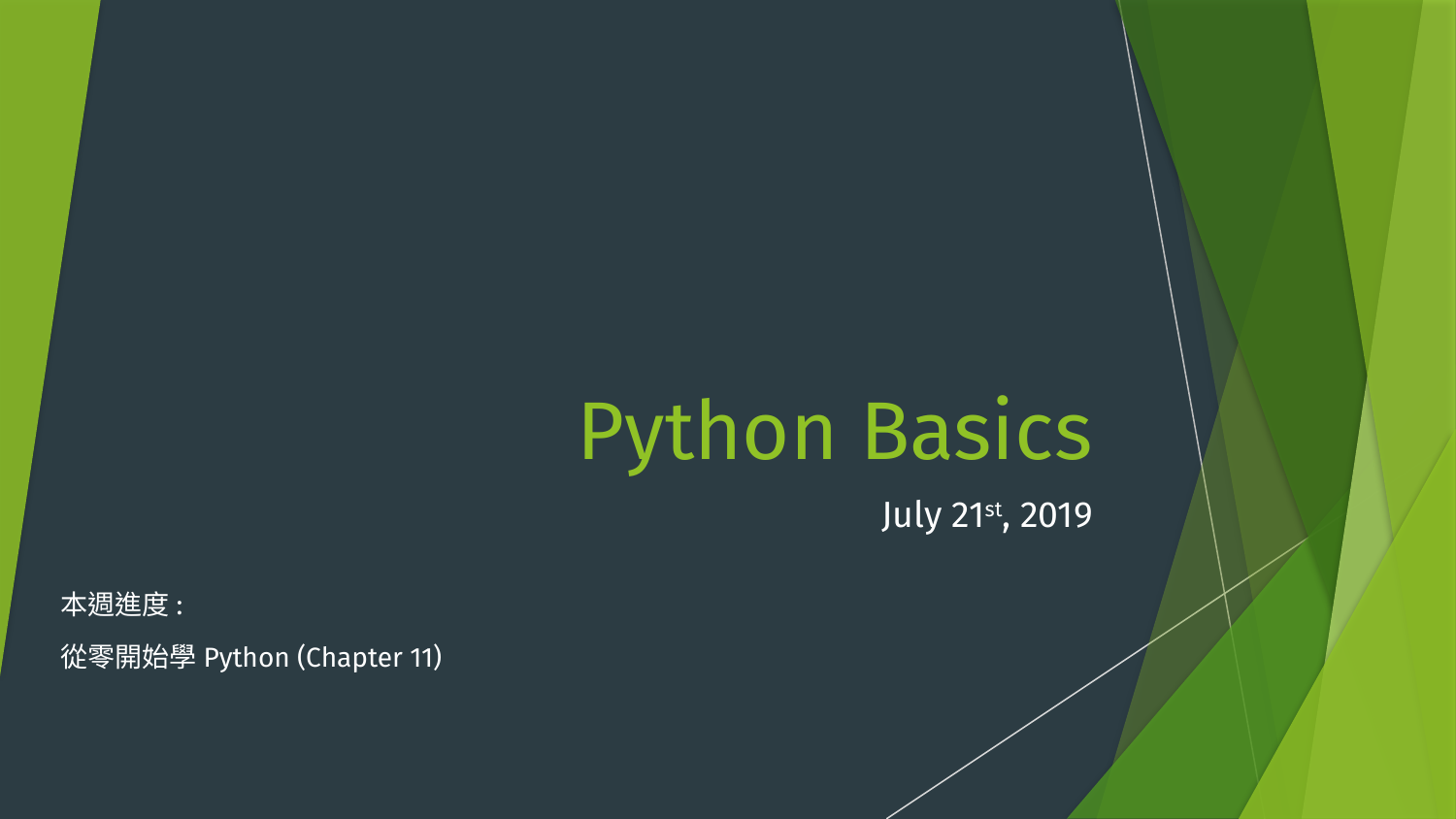

# Python Basics
July 21st, 2019
本週進度:
從零開始學Python (Chapter 11)